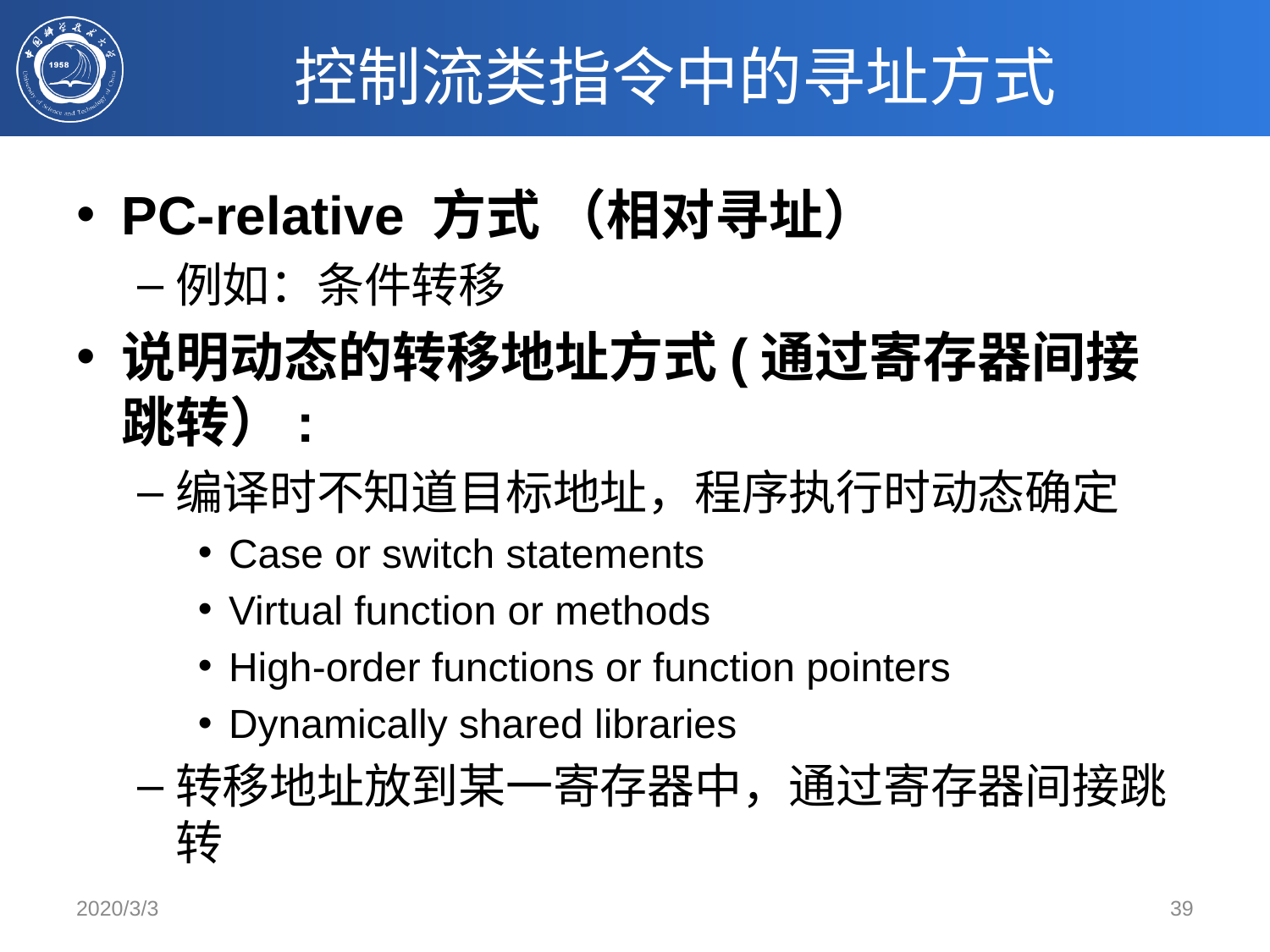

# 控制流类指令中的寻址方式
PC-relative 方式 （相对寻址）
例如：条件转移
说明动态的转移地址方式(通过寄存器间接跳转）:
编译时不知道目标地址，程序执行时动态确定
Case or switch statements
Virtual function or methods
High-order functions or function pointers
Dynamically shared libraries
转移地址放到某一寄存器中，通过寄存器间接跳转
2020/3/3
39